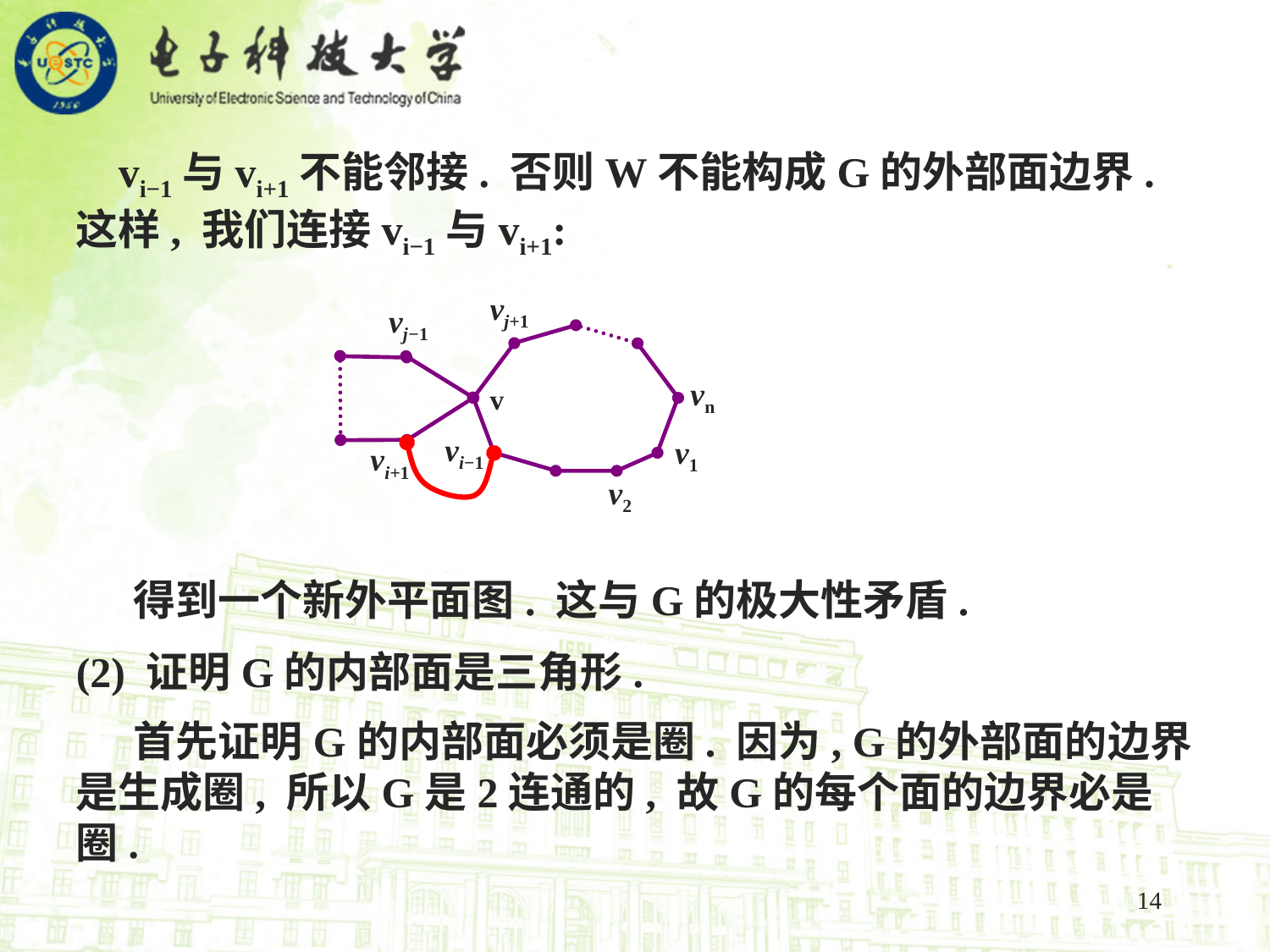

vi−1与vi+1不能邻接. 否则W不能构成G的外部面边界. 这样, 我们连接vi−1与vi+1:
vj+1
vj−1

vn
 vi−1
v1
vi+1
v2
v

     得到一个新外平面图. 这与G的极大性矛盾.
(2) 证明G的内部面是三角形.
     首先证明G的内部面必须是圈. 因为, G的外部面的边界是生成圈, 所以G是2连通的, 故G的每个面的边界必是圈.
14